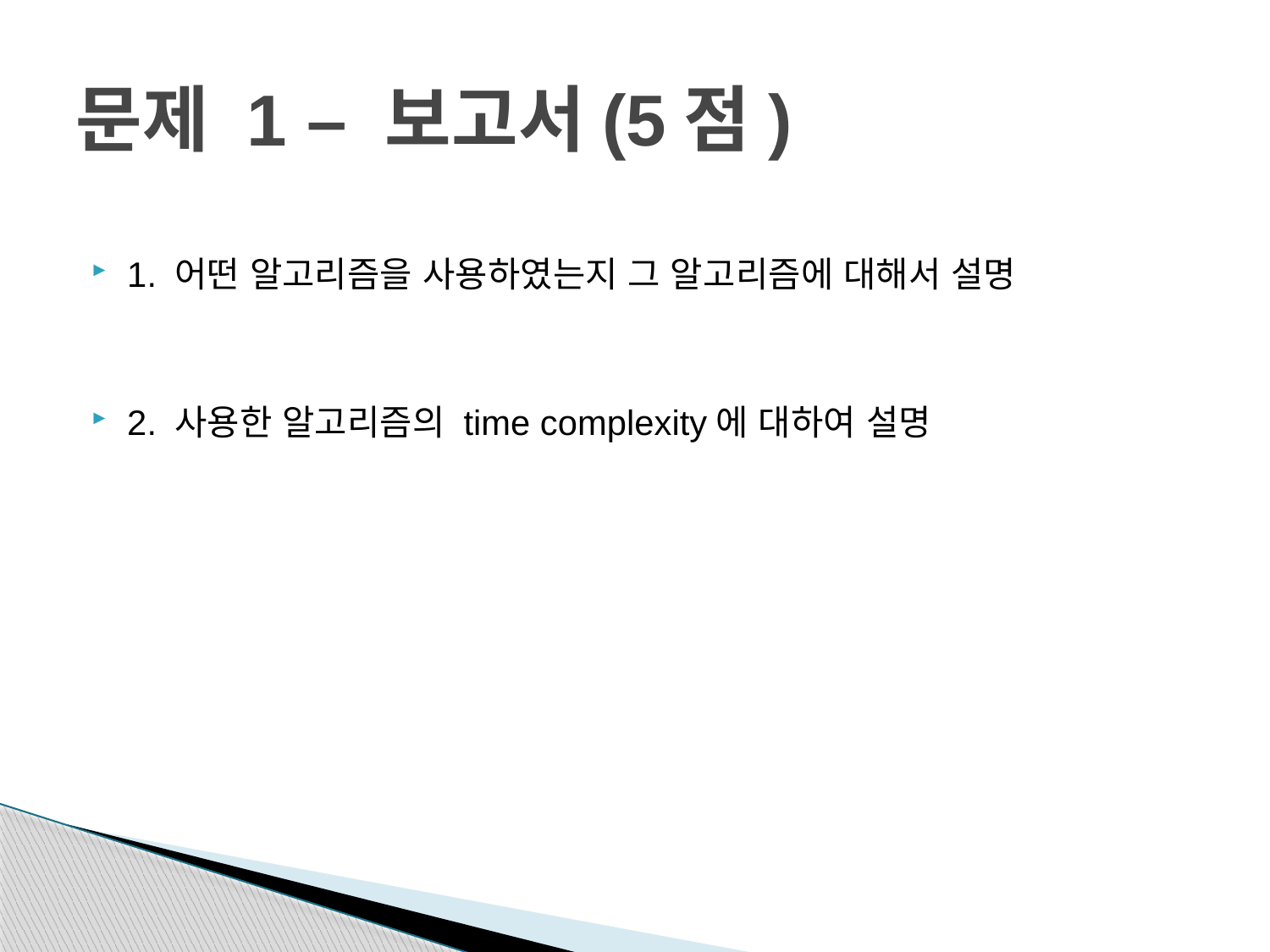

# 문제 1 – 보고서(5점)

1. 어떤 알고리즘을 사용하였는지 그 알고리즘에 대해서 설명

2. 사용한 알고리즘의 time complexity에 대하여 설명